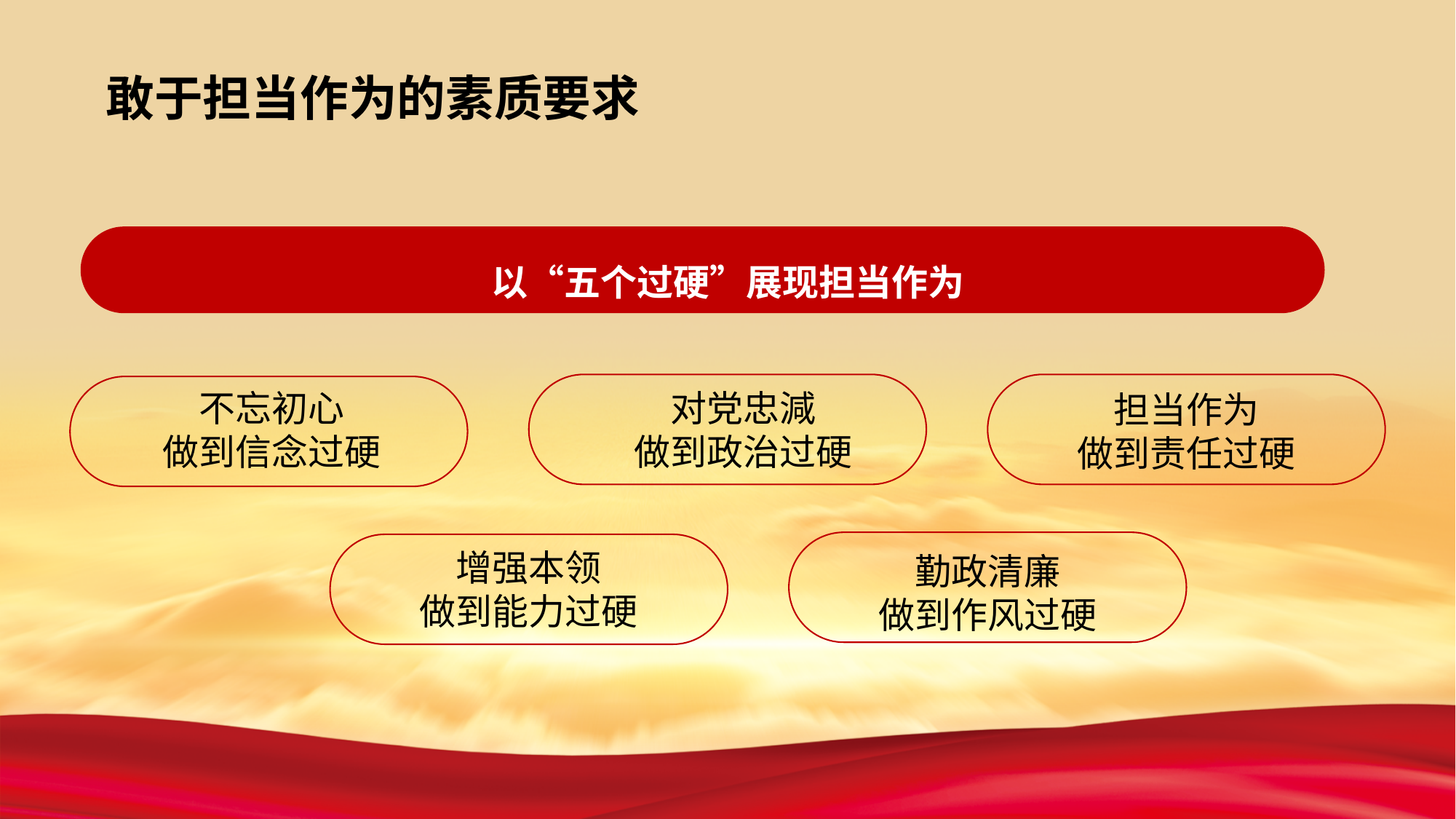

敢于担当作为的素质要求

以“五个过硬”展现担当作为

对党忠減
做到政治过硬
不忘初心
做到信念过硬
担当作为
做到责任过硬

增强本领
做到能力过硬
勤政清廉
做到作风过硬